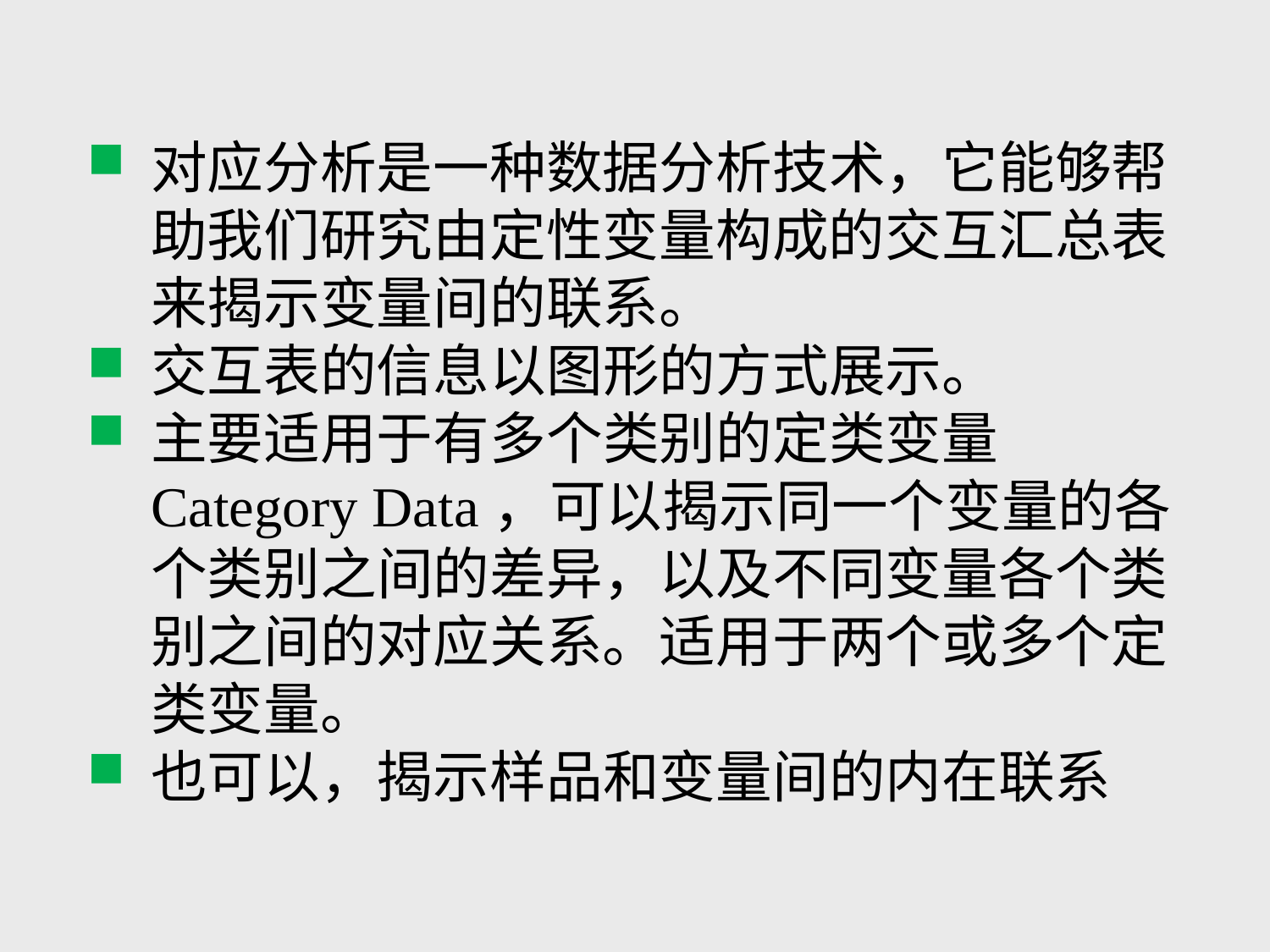

对应分析是一种数据分析技术，它能够帮助我们研究由定性变量构成的交互汇总表来揭示变量间的联系。
交互表的信息以图形的方式展示。
主要适用于有多个类别的定类变量Category Data，可以揭示同一个变量的各个类别之间的差异，以及不同变量各个类别之间的对应关系。适用于两个或多个定类变量。
也可以，揭示样品和变量间的内在联系